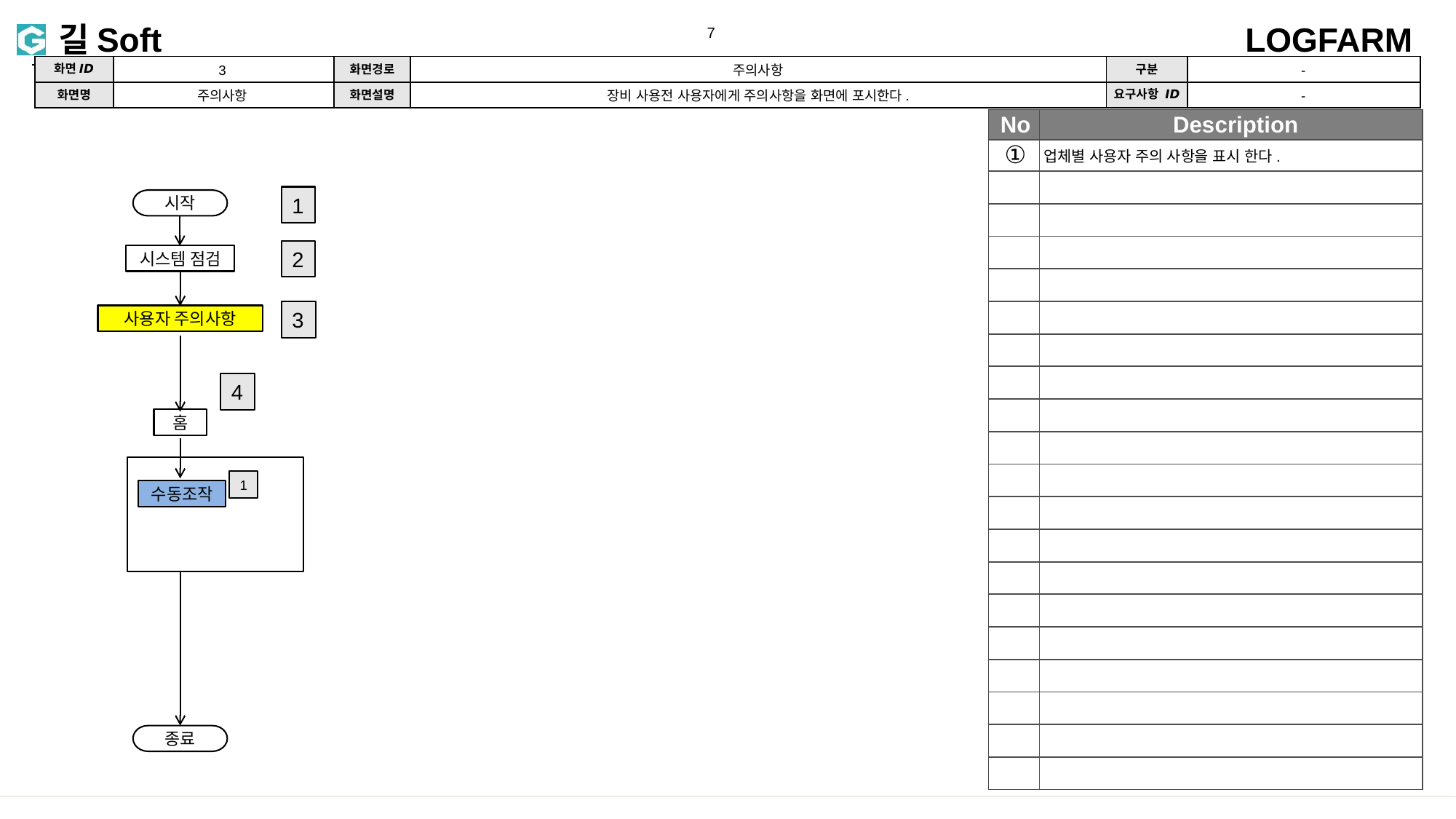

3
주의사항
-
주의사항
장비 사용전 사용자에게 주의사항을 화면에 포시한다.
-
| No | Description |
| --- | --- |
| ① | 업체별 사용자 주의 사항을 표시 한다. |
|  |  |
|  |  |
|  |  |
|  |  |
|  |  |
|  |  |
|  |  |
|  |  |
|  |  |
|  |  |
|  |  |
|  |  |
|  |  |
|  |  |
|  |  |
|  |  |
|  |  |
|  |  |
|  |  |
1
시작
2
시스템 점검
3
사용자 주의사항
4
홈

1
수동조작
종료